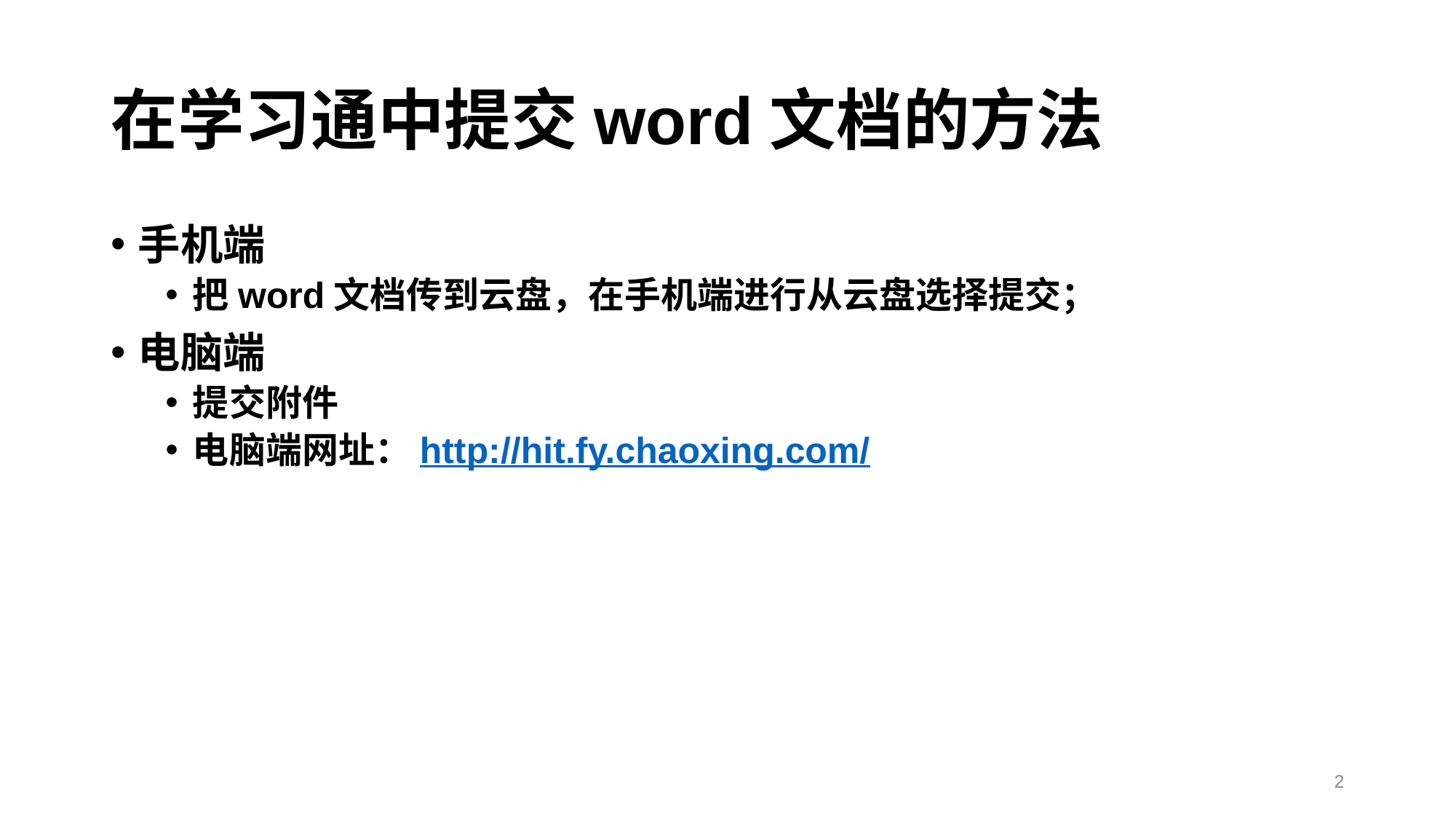

# 在学习通中提交word文档的方法
手机端
把word文档传到云盘，在手机端进行从云盘选择提交；
电脑端
提交附件
电脑端网址：http://hit.fy.chaoxing.com/

2